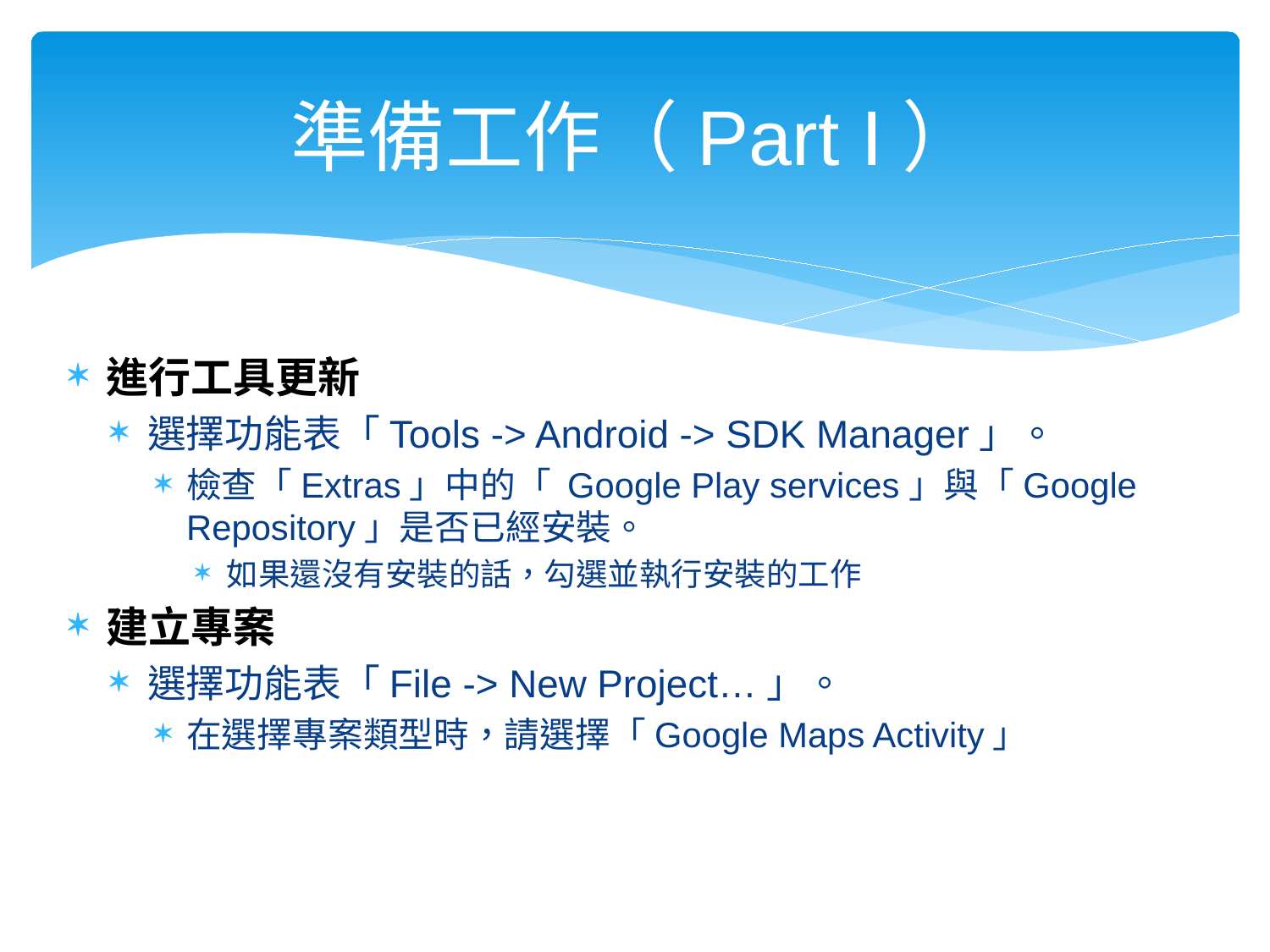

# 準備工作（Part I）
進行工具更新
選擇功能表「Tools -> Android -> SDK Manager」。
檢查「Extras」中的「 Google Play services」與「Google Repository」是否已經安裝。
如果還沒有安裝的話，勾選並執行安裝的工作
建立專案
選擇功能表「File -> New Project…」。
在選擇專案類型時，請選擇「Google Maps Activity」